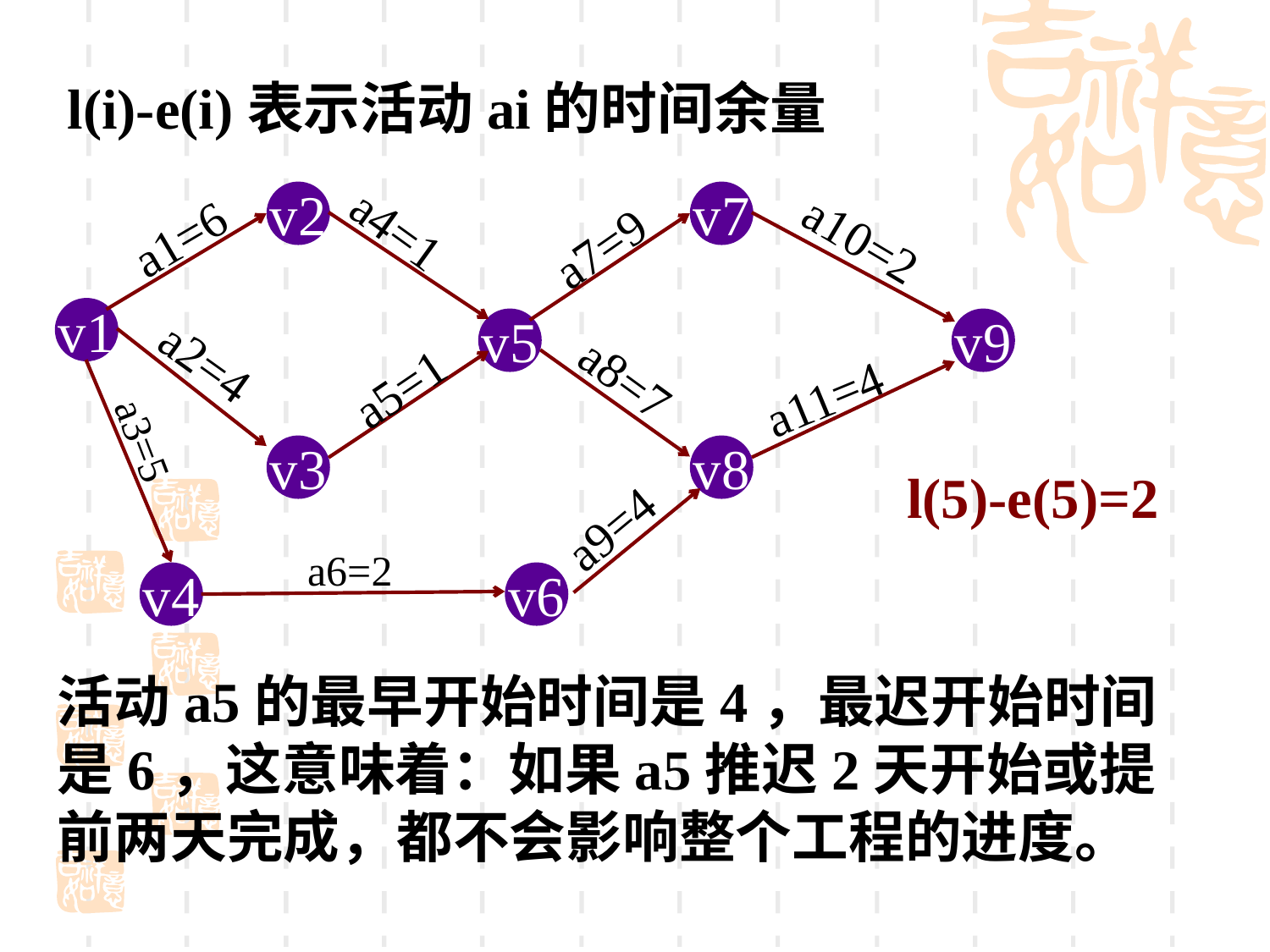

l(i)-e(i)表示活动ai的时间余量
v2
v7
a4=1
a1=6
a10=2
a7=9

v1
v5
v9
a2=4

a8=7

a5=1
a11=4

a3=5
v3
v8

a9=4
a6=2
v4
v6

l(5)-e(5)=2
活动a5的最早开始时间是4，最迟开始时间是6，这意味着：如果a5推迟2天开始或提前两天完成，都不会影响整个工程的进度。